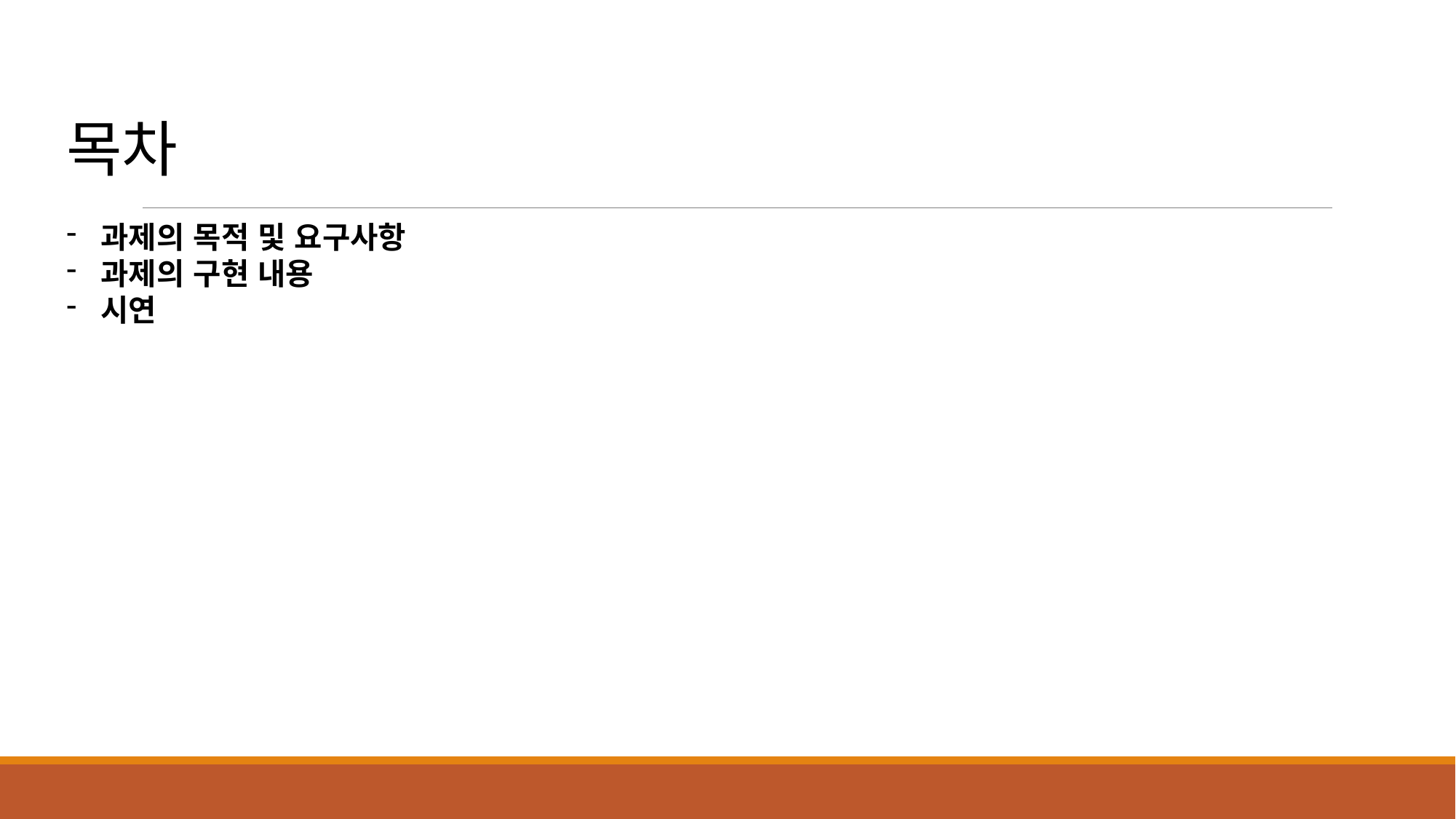

목차
과제의 목적 및 요구사항
과제의 구현 내용
시연